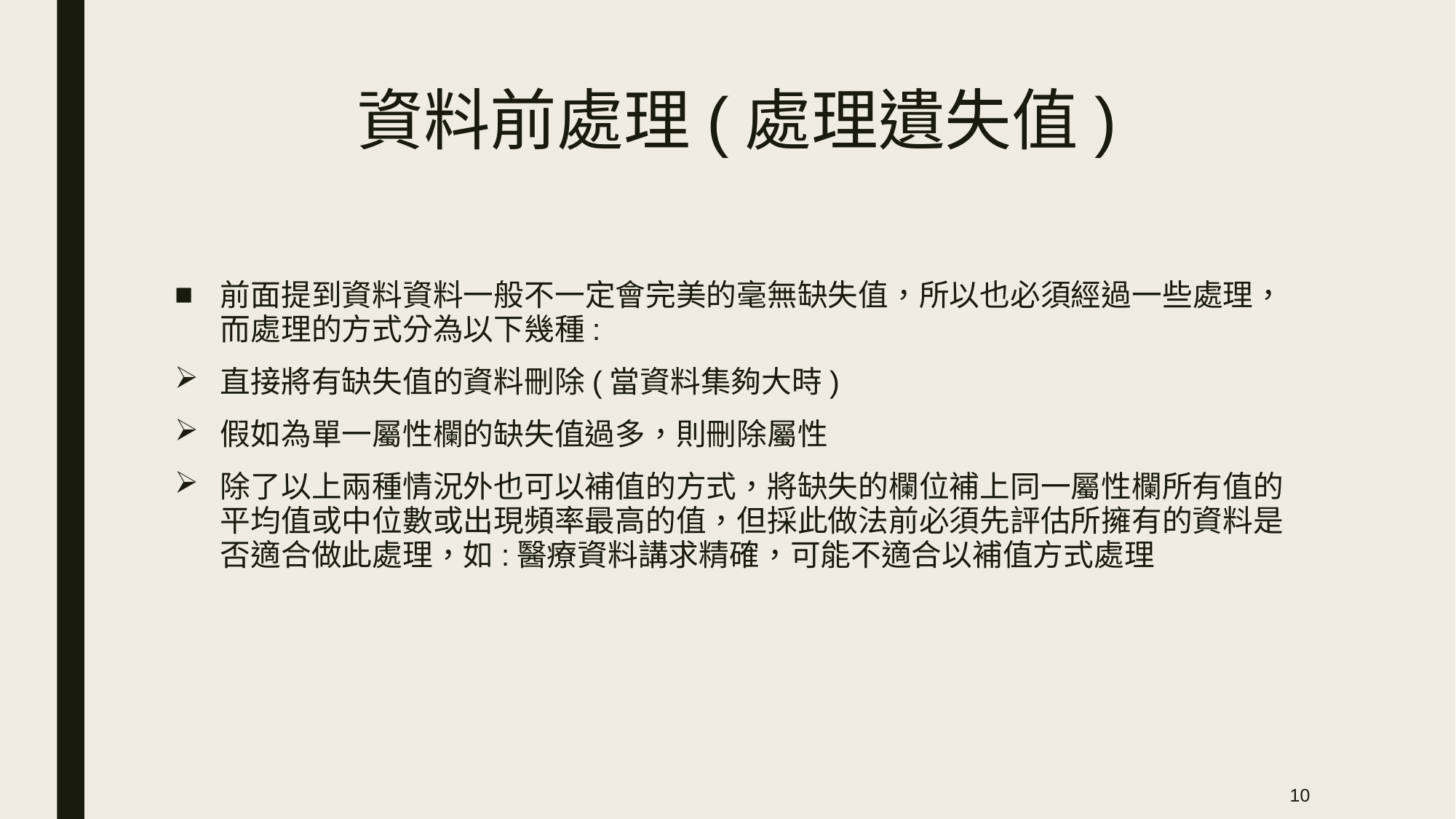

# 資料前處理(處理遺失值)
前面提到資料資料一般不一定會完美的毫無缺失值，所以也必須經過一些處理，而處理的方式分為以下幾種:
直接將有缺失值的資料刪除(當資料集夠大時)
假如為單一屬性欄的缺失值過多，則刪除屬性
除了以上兩種情況外也可以補值的方式，將缺失的欄位補上同一屬性欄所有值的平均值或中位數或出現頻率最高的值，但採此做法前必須先評估所擁有的資料是否適合做此處理，如:醫療資料講求精確，可能不適合以補值方式處理

10